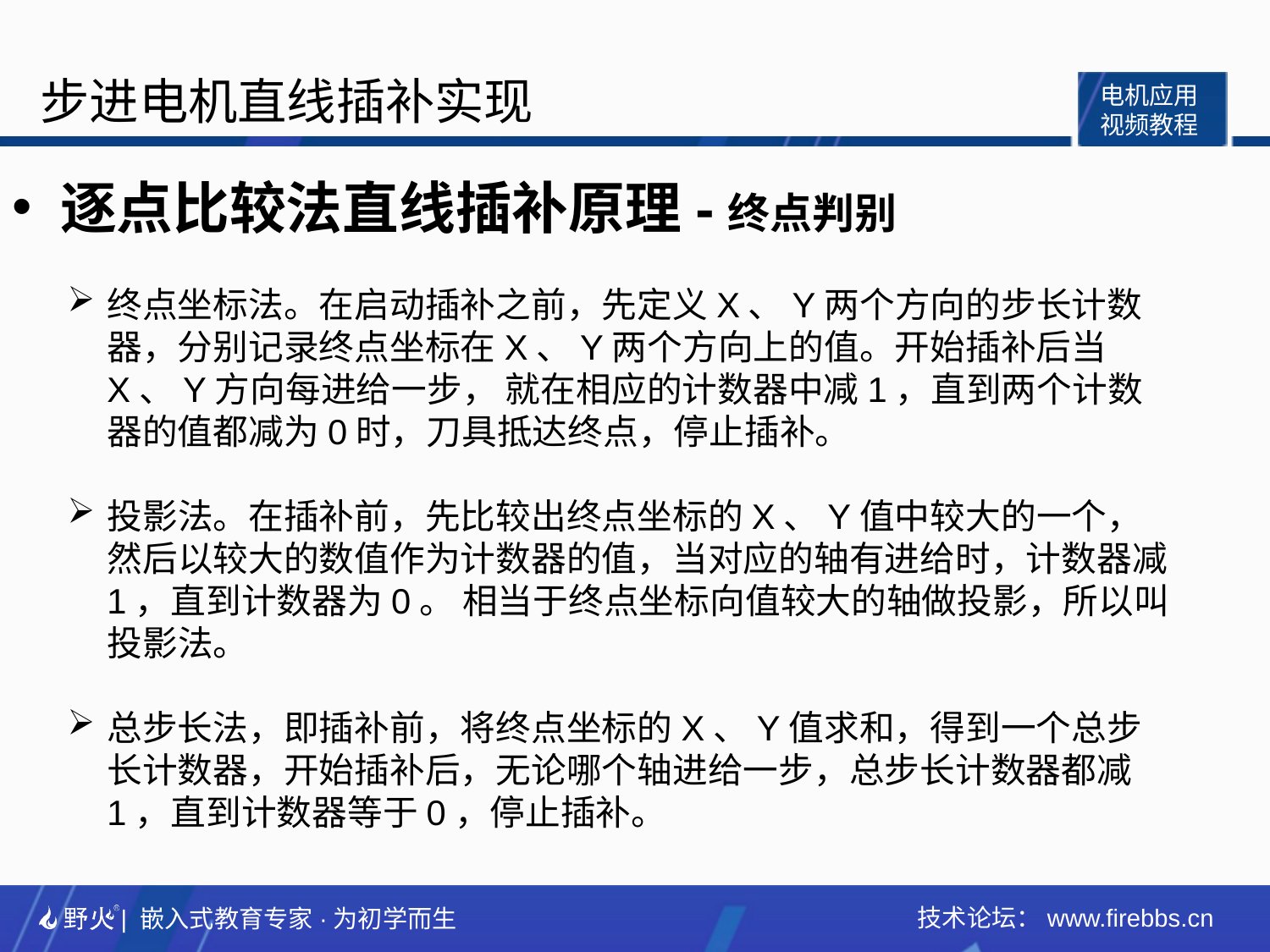

逐点比较法直线插补原理-终点判别
终点坐标法。在启动插补之前，先定义X、Y两个方向的步长计数器，分别记录终点坐标在X、Y两个方向上的值。开始插补后当X、Y方向每进给一步， 就在相应的计数器中减1，直到两个计数器的值都减为0时，刀具抵达终点，停止插补。

投影法。在插补前，先比较出终点坐标的X、Y值中较大的一个，然后以较大的数值作为计数器的值，当对应的轴有进给时，计数器减1，直到计数器为0。 相当于终点坐标向值较大的轴做投影，所以叫投影法。

总步长法，即插补前，将终点坐标的X、Y值求和，得到一个总步长计数器，开始插补后，无论哪个轴进给一步，总步长计数器都减1，直到计数器等于0，停止插补。